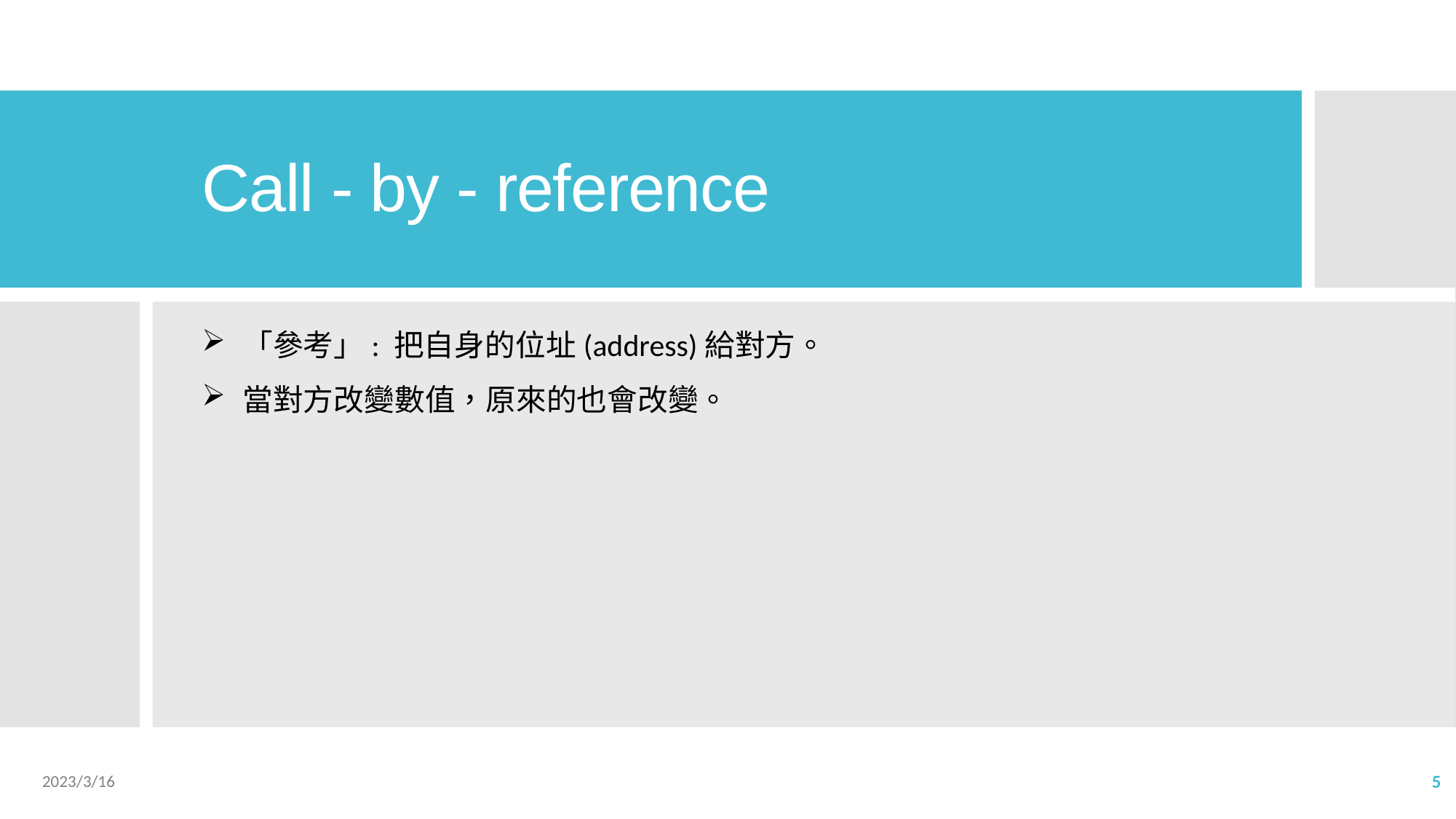

# Call - by - reference

「參考」: 把自身的位址(address)給對方。
當對方改變數值，原來的也會改變。
2023/3/16
5